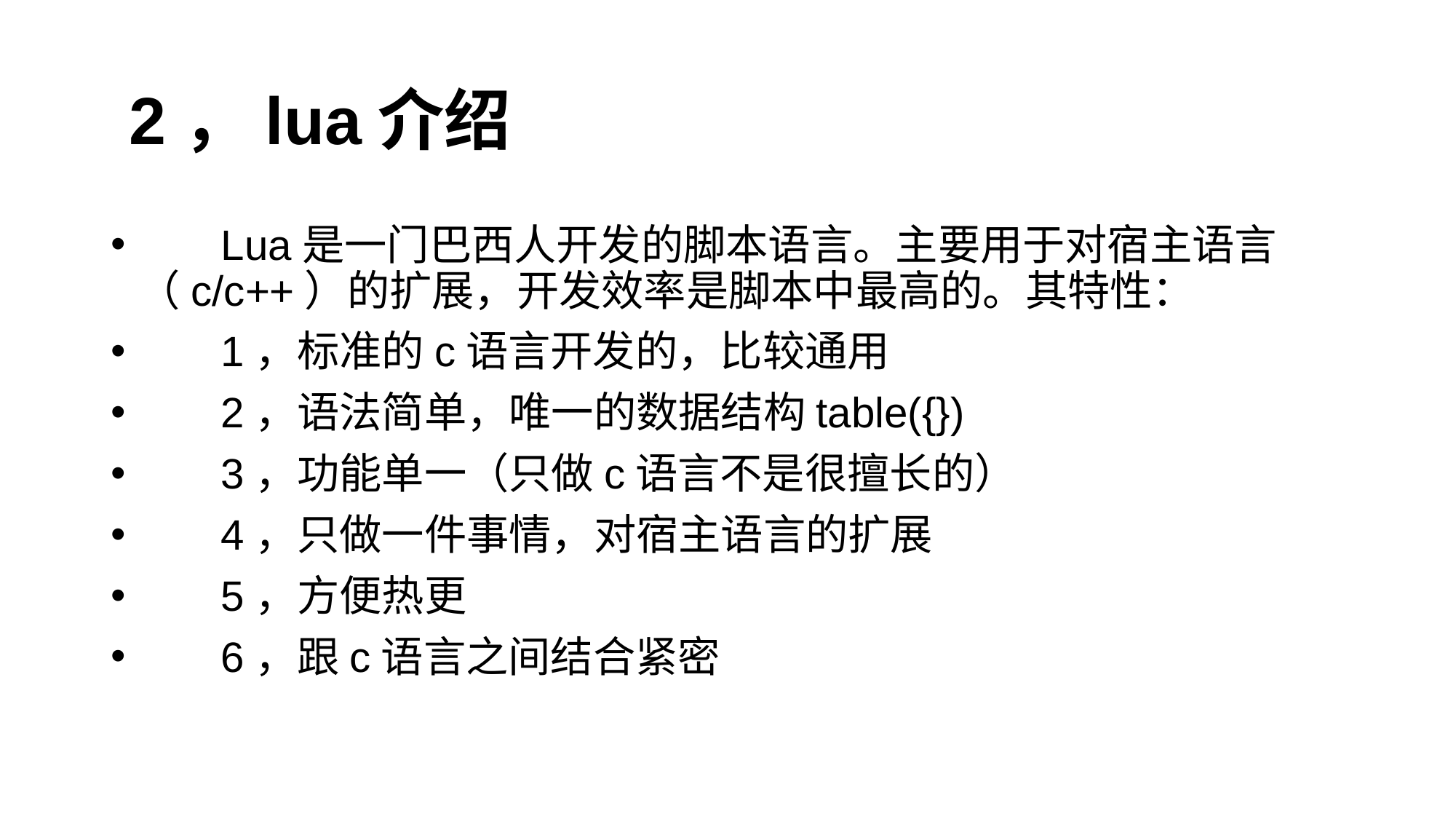

# 2，lua介绍
       Lua是一门巴西人开发的脚本语言。主要用于对宿主语言（c/c++）的扩展，开发效率是脚本中最高的。其特性：
       1，标准的c语言开发的，比较通用
       2，语法简单，唯一的数据结构table({})
       3，功能单一（只做c语言不是很擅长的）
       4，只做一件事情，对宿主语言的扩展
       5，方便热更
       6，跟c语言之间结合紧密